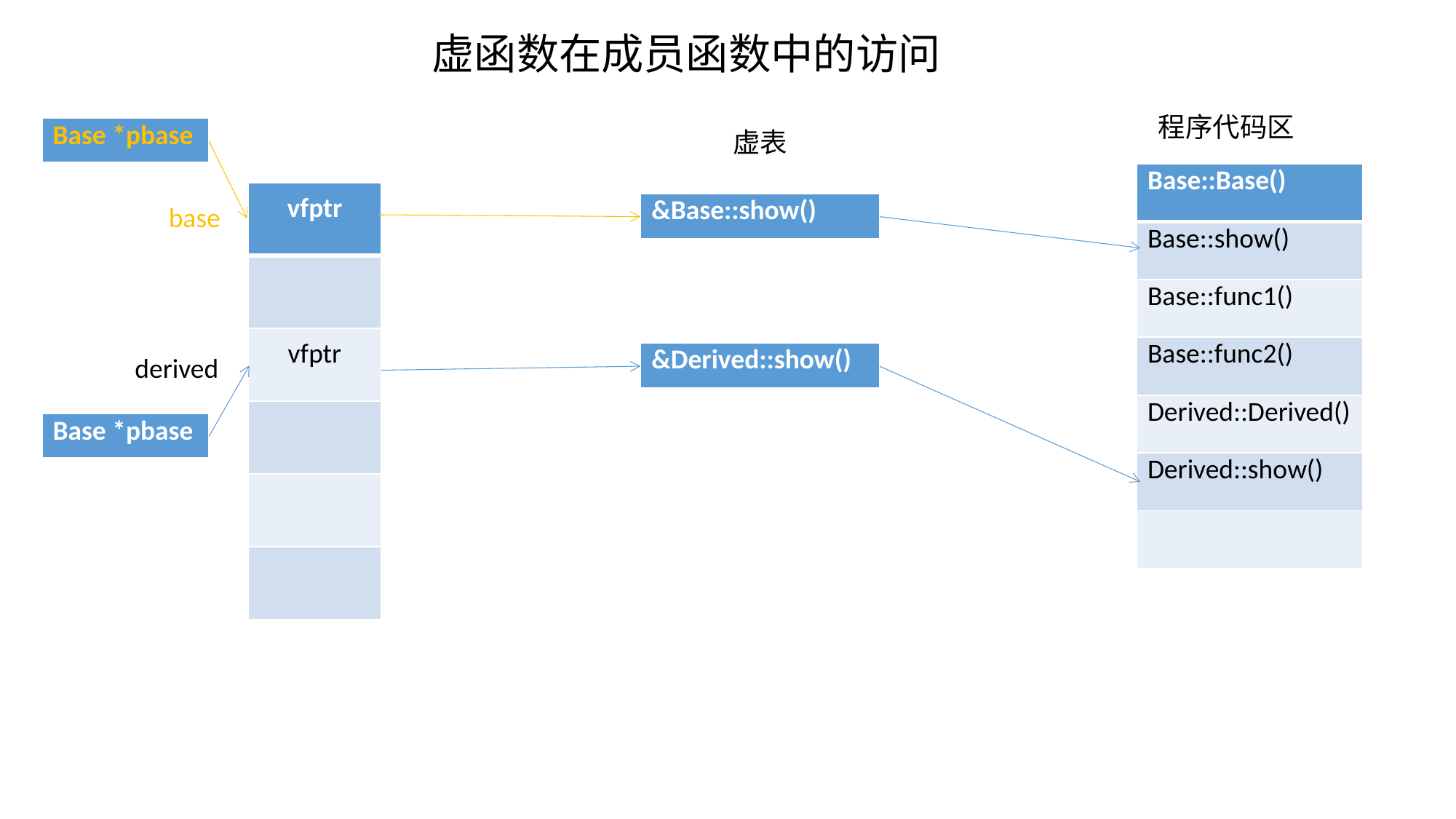

虚函数在成员函数中的访问
程序代码区
| Base \*pbase |
| --- |
          虚表
| Base::Base() |
| --- |
| Base::show() |
| Base::func1() |
| Base::func2() |
| Derived::Derived() |
| Derived::show() |
|  |
| vfptr |
| --- |
|  |
| vfptr |
|  |
|  |
|  |
| &Base::show() |
| --- |
    base
| &Derived::show() |
| --- |
derived
| Base \*pbase |
| --- |